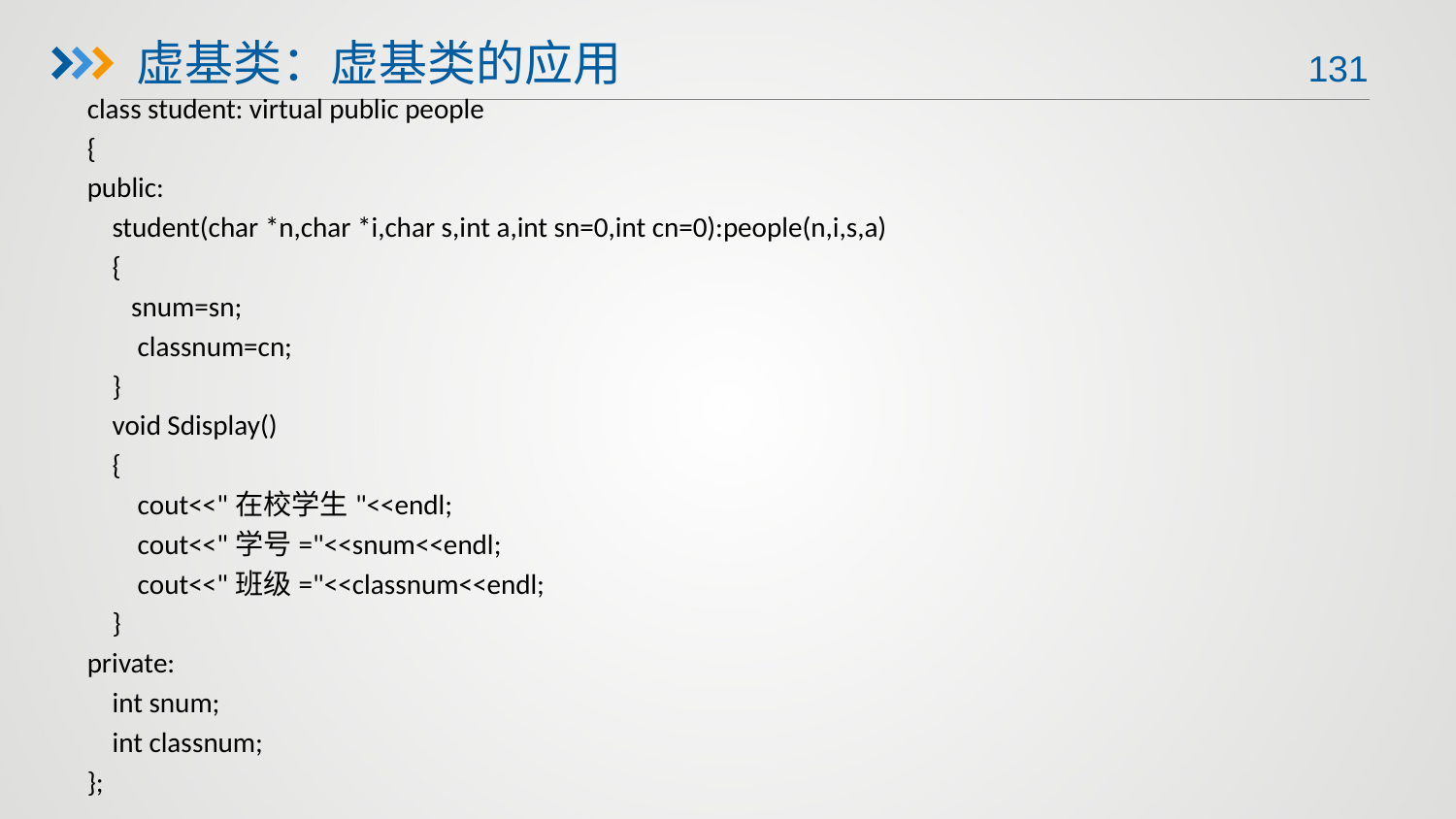

虚基类：虚基类的应用
class student: virtual public people
{
public:
    student(char *n,char *i,char s,int a,int sn=0,int cn=0):people(n,i,s,a)
    {
       snum=sn;
        classnum=cn;
    }
    void Sdisplay()
    {
        cout<<"在校学生"<<endl;
        cout<<"学号="<<snum<<endl;
        cout<<"班级="<<classnum<<endl;
    }
private:
    int snum;
    int classnum;
};